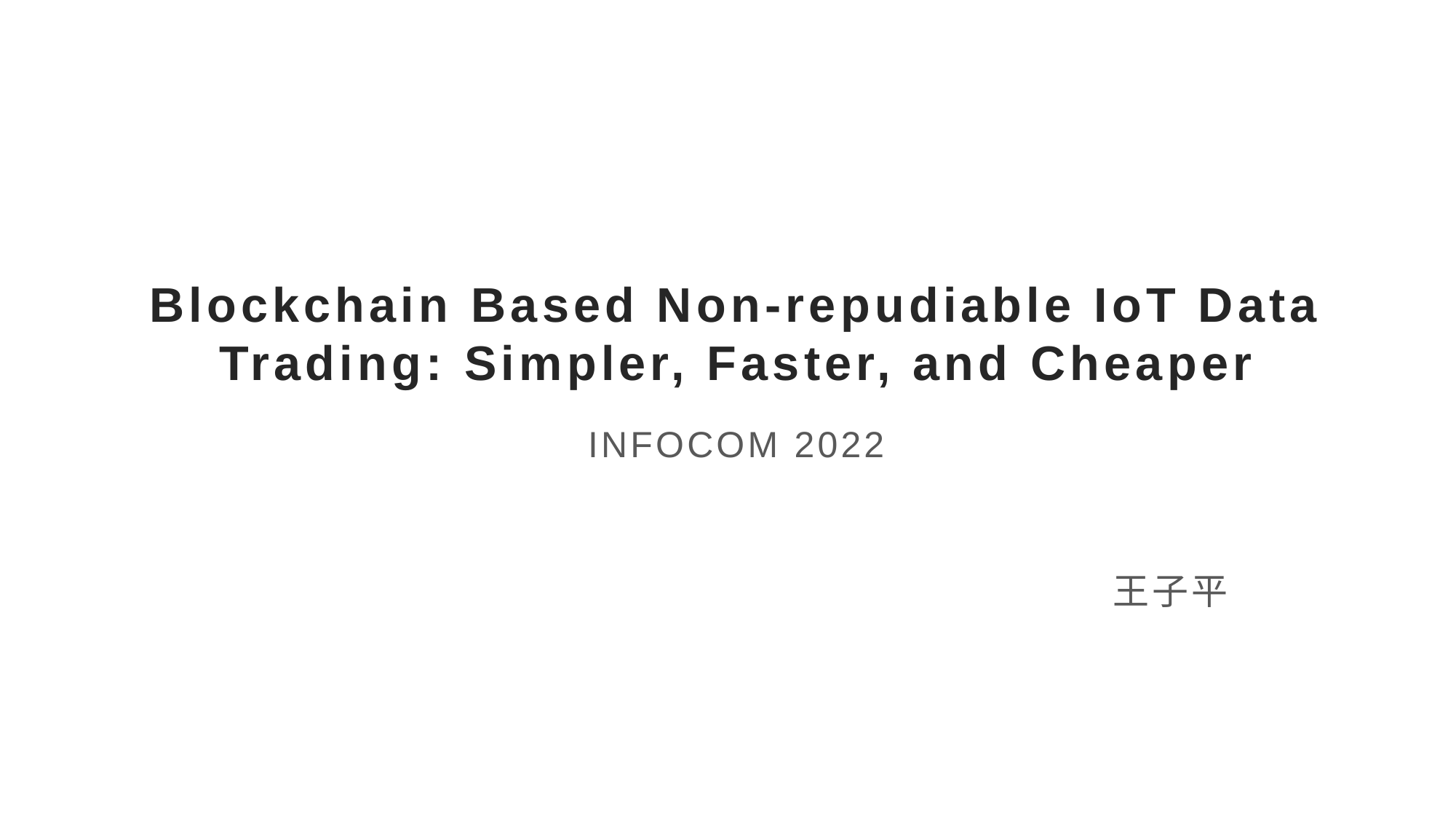

# Blockchain Based Non-repudiable IoT Data Trading: Simpler, Faster, and Cheaper
INFOCOM 2022
王子平